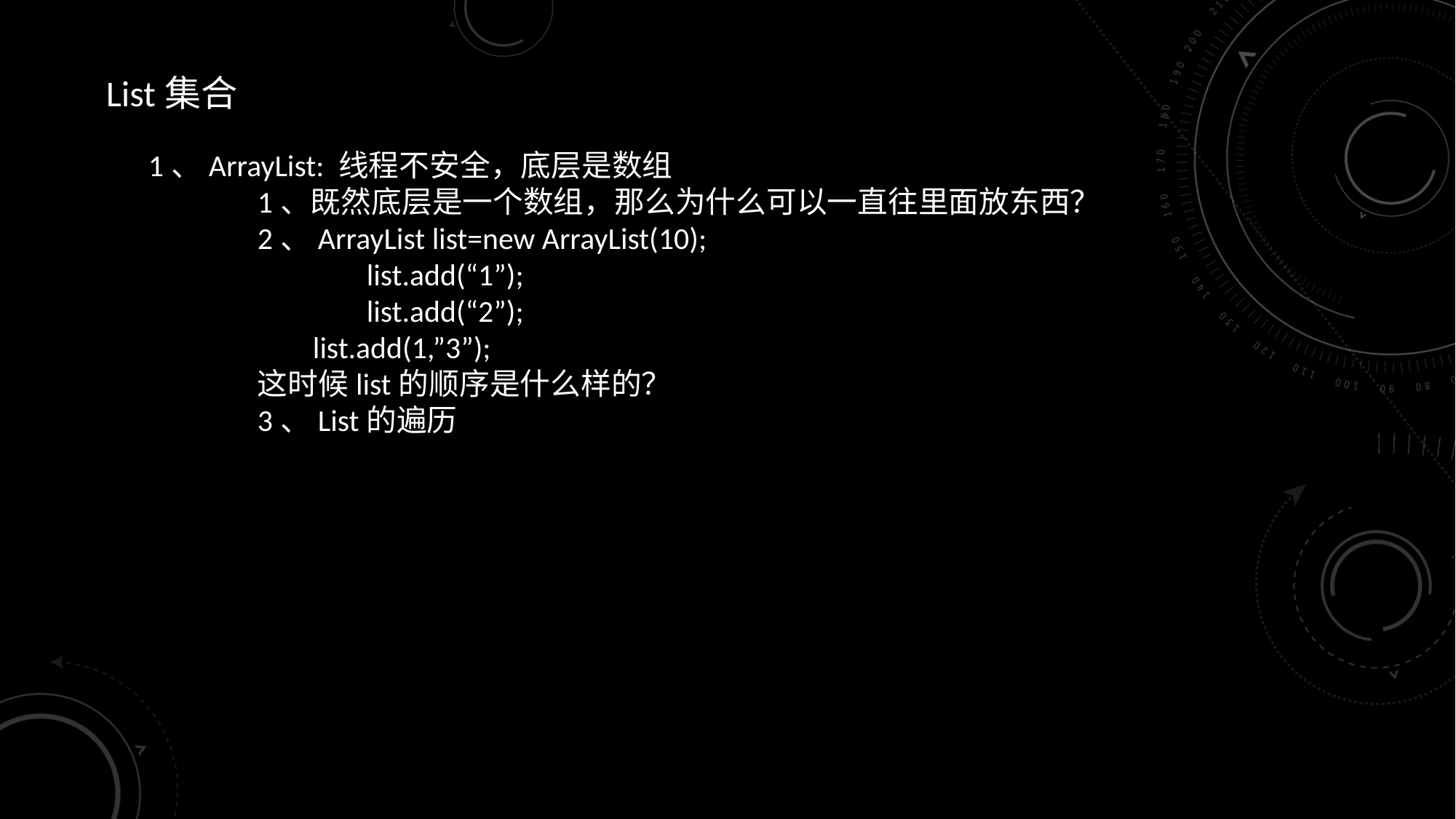

List集合
1、ArrayList: 线程不安全，底层是数组
	1、既然底层是一个数组，那么为什么可以一直往里面放东西？
	2、ArrayList list=new ArrayList(10);
	 	list.add(“1”);
		list.add(“2”);
	        list.add(1,”3”);
	这时候list的顺序是什么样的？
	3、List的遍历